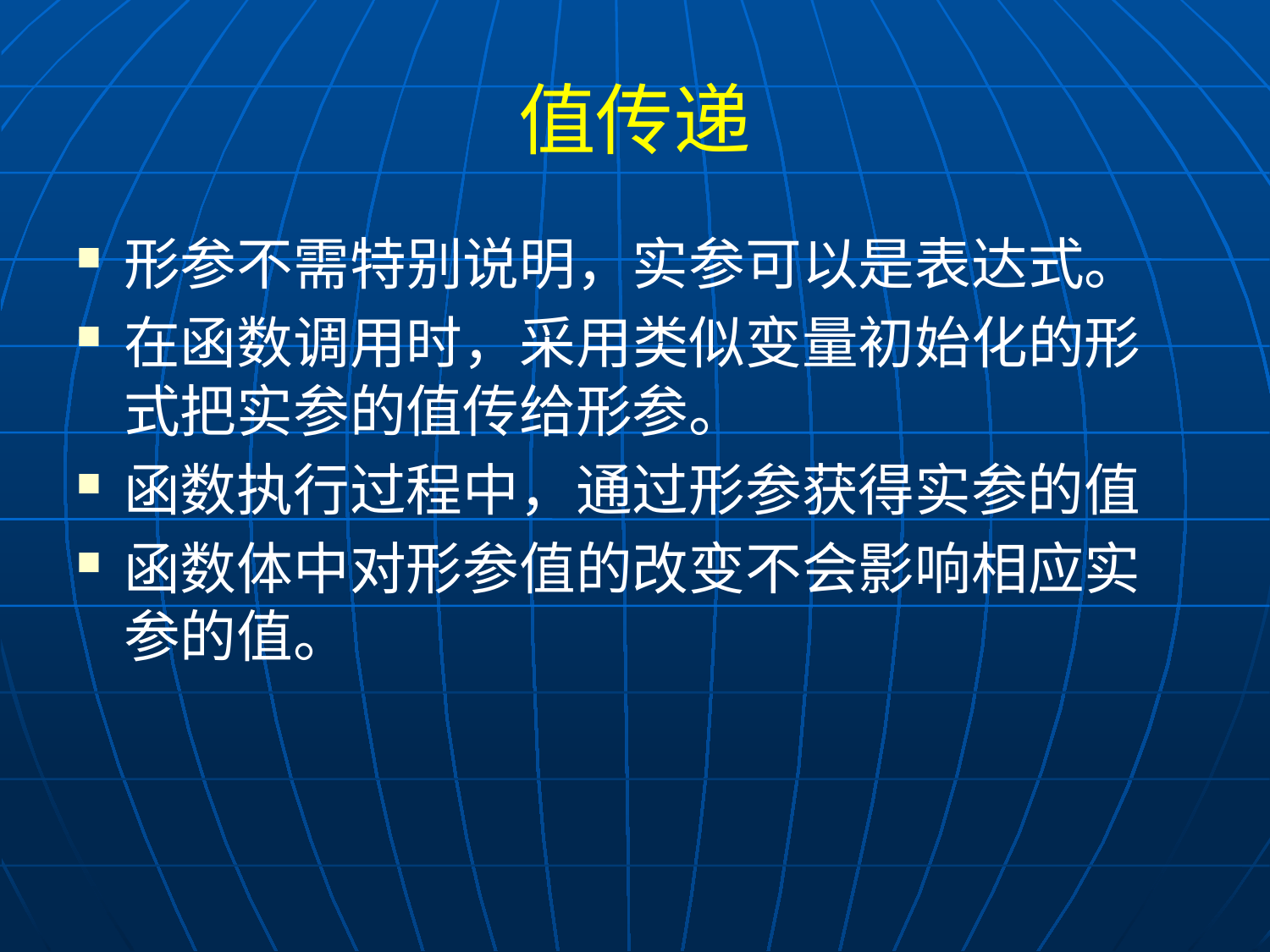

# 值传递
形参不需特别说明，实参可以是表达式。
在函数调用时，采用类似变量初始化的形式把实参的值传给形参。
函数执行过程中，通过形参获得实参的值
函数体中对形参值的改变不会影响相应实参的值。